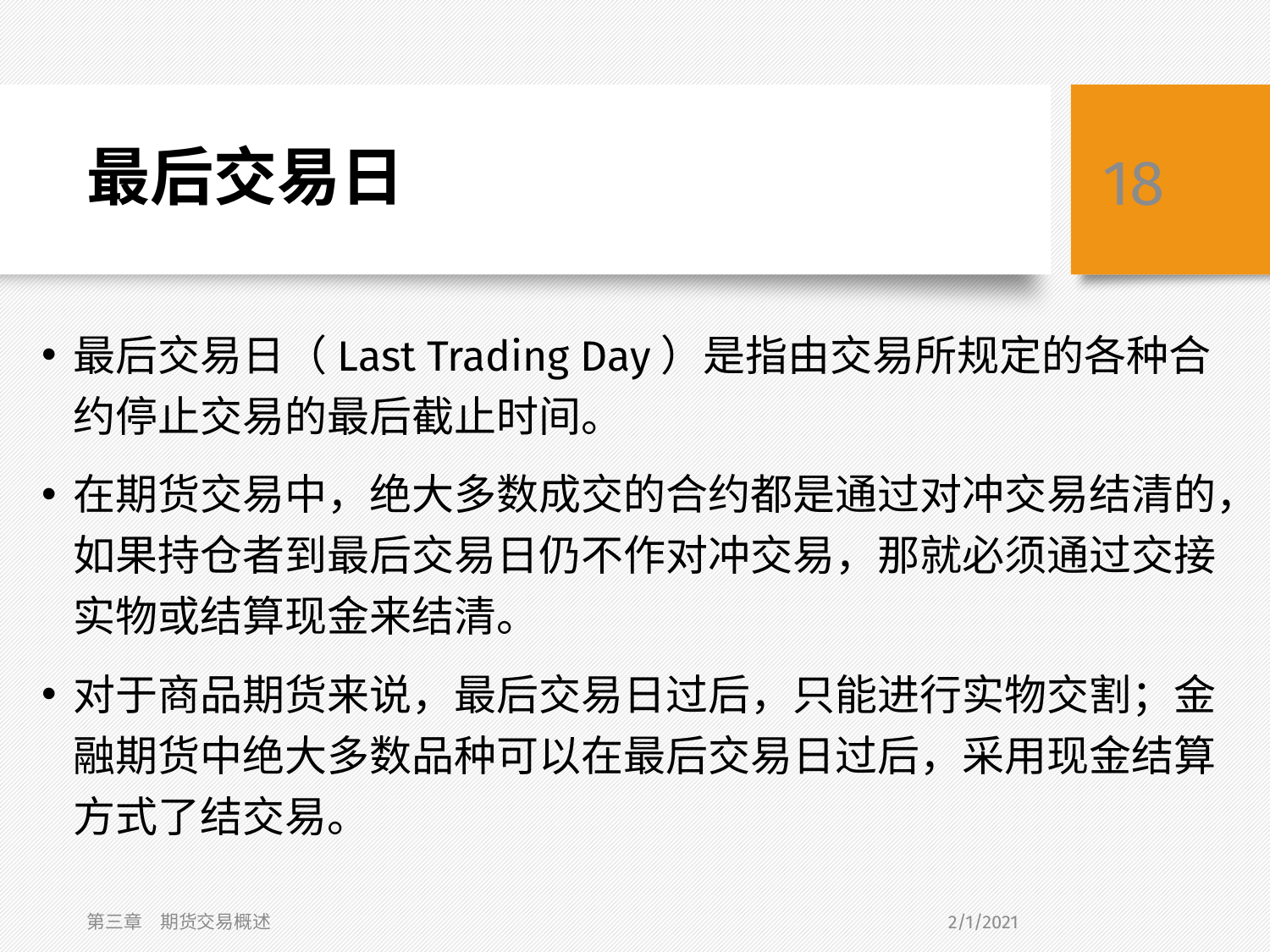

# 最后交易日
18
最后交易日（Last Trading Day）是指由交易所规定的各种合约停止交易的最后截止时间。
在期货交易中，绝大多数成交的合约都是通过对冲交易结清的，如果持仓者到最后交易日仍不作对冲交易，那就必须通过交接实物或结算现金来结清。
对于商品期货来说，最后交易日过后，只能进行实物交割；金融期货中绝大多数品种可以在最后交易日过后，采用现金结算方式了结交易。

2/1/2021
第三章　期货交易概述